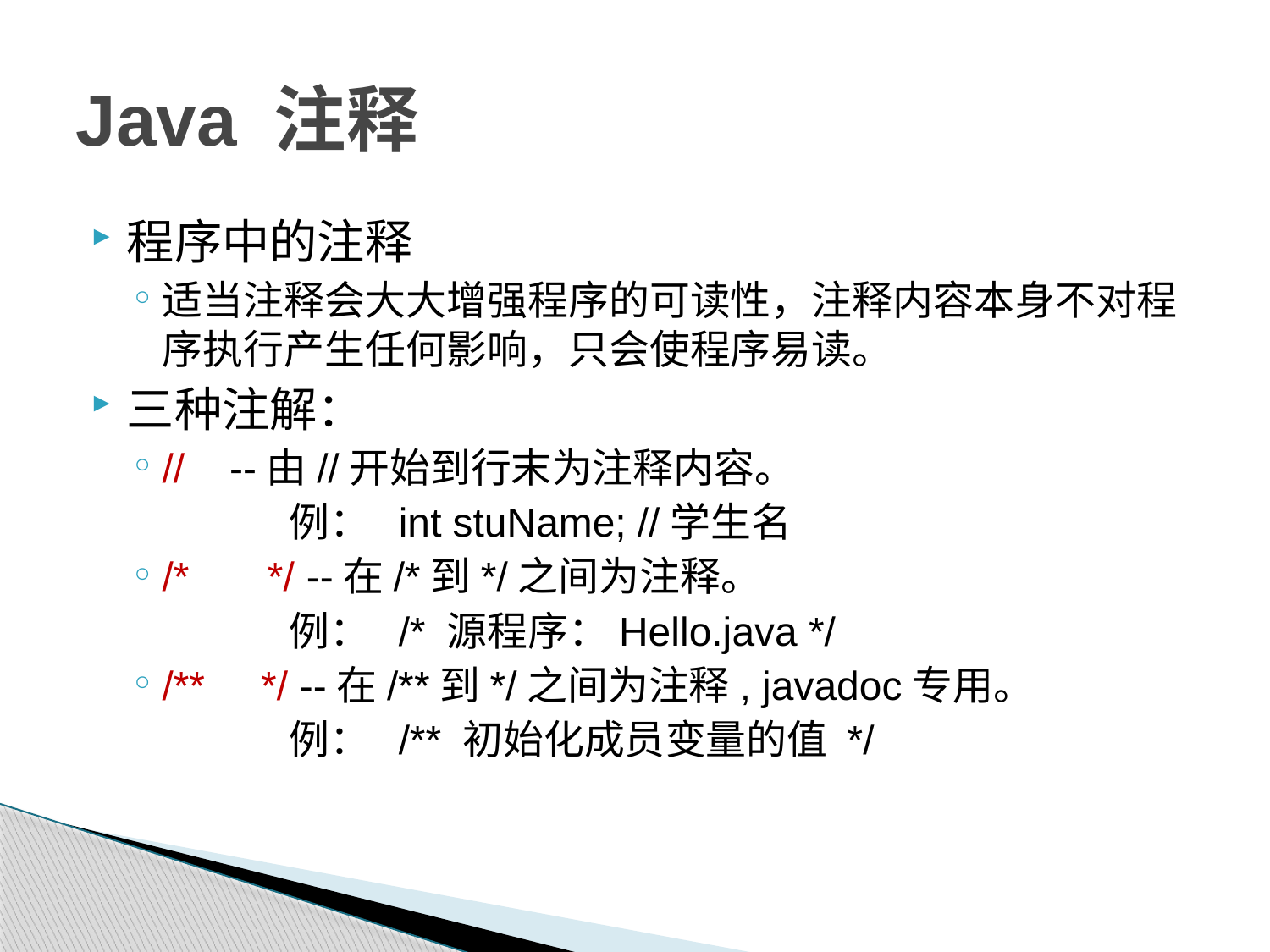

# Java 注释
程序中的注释
适当注释会大大增强程序的可读性，注释内容本身不对程序执行产生任何影响，只会使程序易读。
三种注解：
//    --由//开始到行末为注释内容。
  		例：  int stuName; //学生名
/*       */ --在/*到*/之间为注释。
  		例：  /* 源程序：Hello.java */
/**     */ --在/**到*/之间为注释, javadoc专用。
  		例：  /** 初始化成员变量的值 */